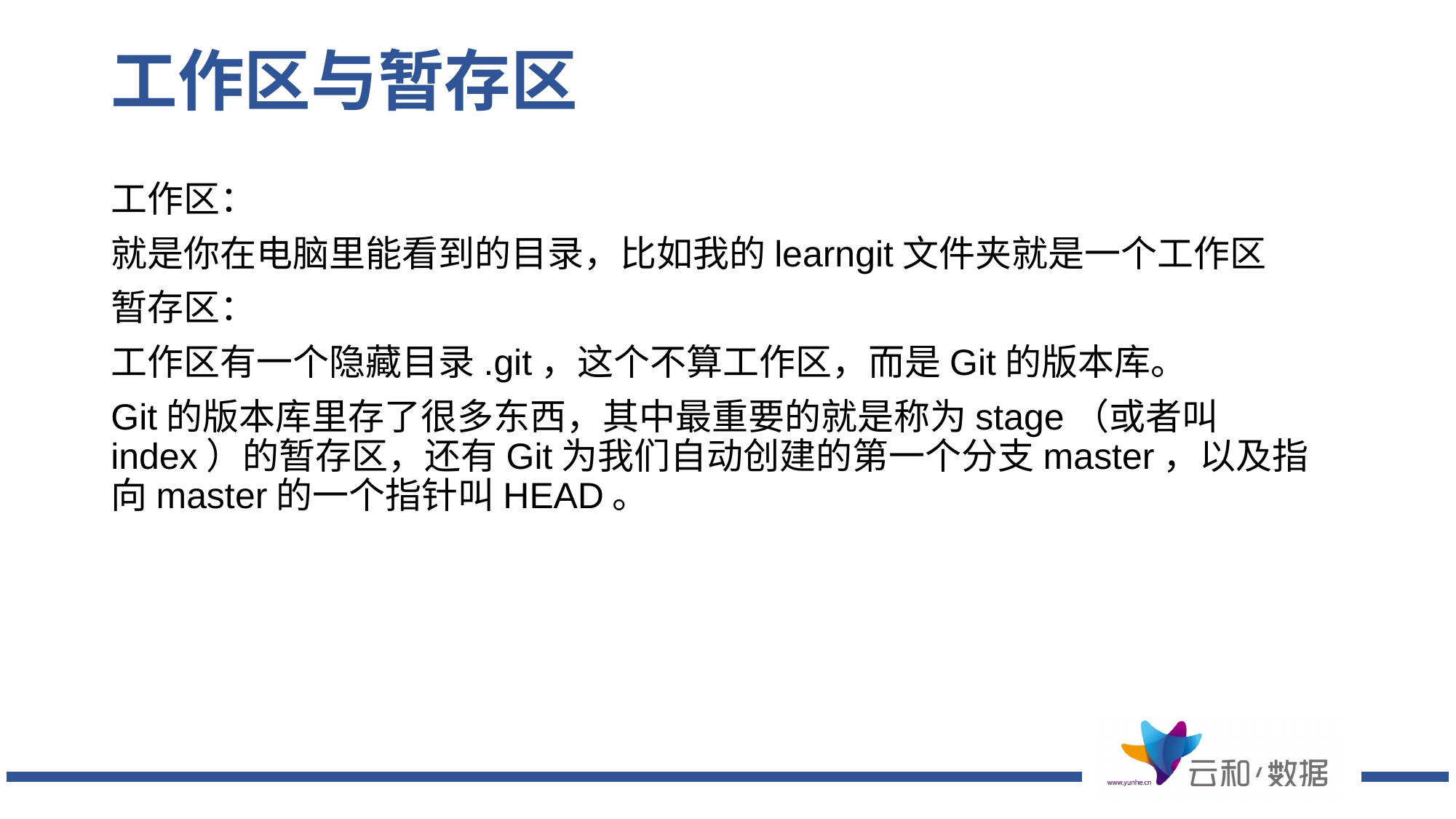

# 工作区与暂存区
工作区：
就是你在电脑里能看到的目录，比如我的learngit文件夹就是一个工作区
暂存区：
工作区有一个隐藏目录.git，这个不算工作区，而是Git的版本库。
Git的版本库里存了很多东西，其中最重要的就是称为stage（或者叫index）的暂存区，还有Git为我们自动创建的第一个分支master，以及指向master的一个指针叫HEAD。